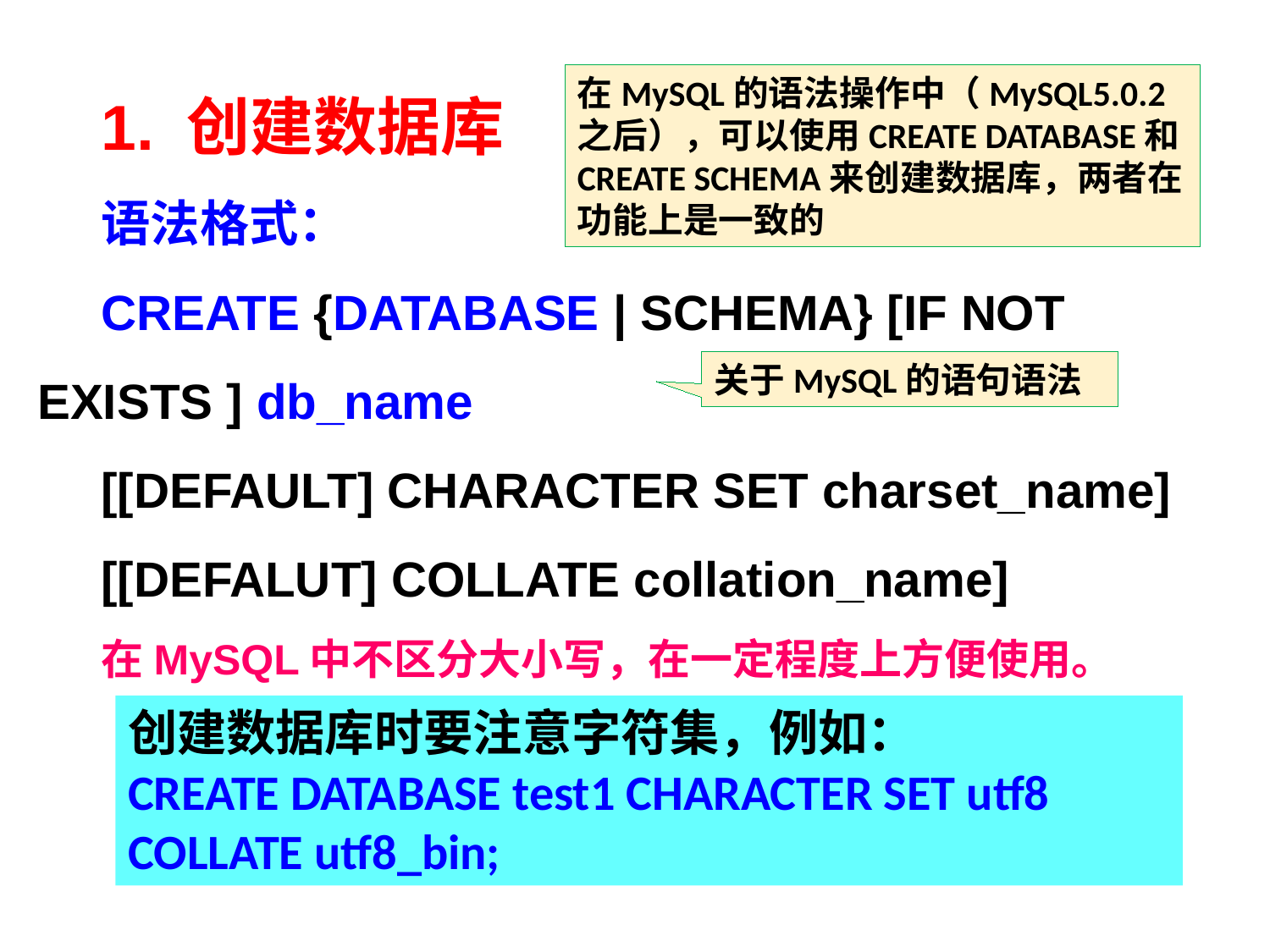

1. 创建数据库
语法格式：
CREATE {DATABASE | SCHEMA} [IF NOT EXISTS ] db_name
[[DEFAULT] CHARACTER SET charset_name]
[[DEFALUT] COLLATE collation_name]
在MySQL中不区分大小写，在一定程度上方便使用。
在MySQL的语法操作中（MySQL5.0.2之后），可以使用CREATE DATABASE和CREATE SCHEMA来创建数据库，两者在功能上是一致的
关于MySQL的语句语法
创建数据库时要注意字符集，例如：
CREATE DATABASE test1 CHARACTER SET utf8 COLLATE utf8_bin;